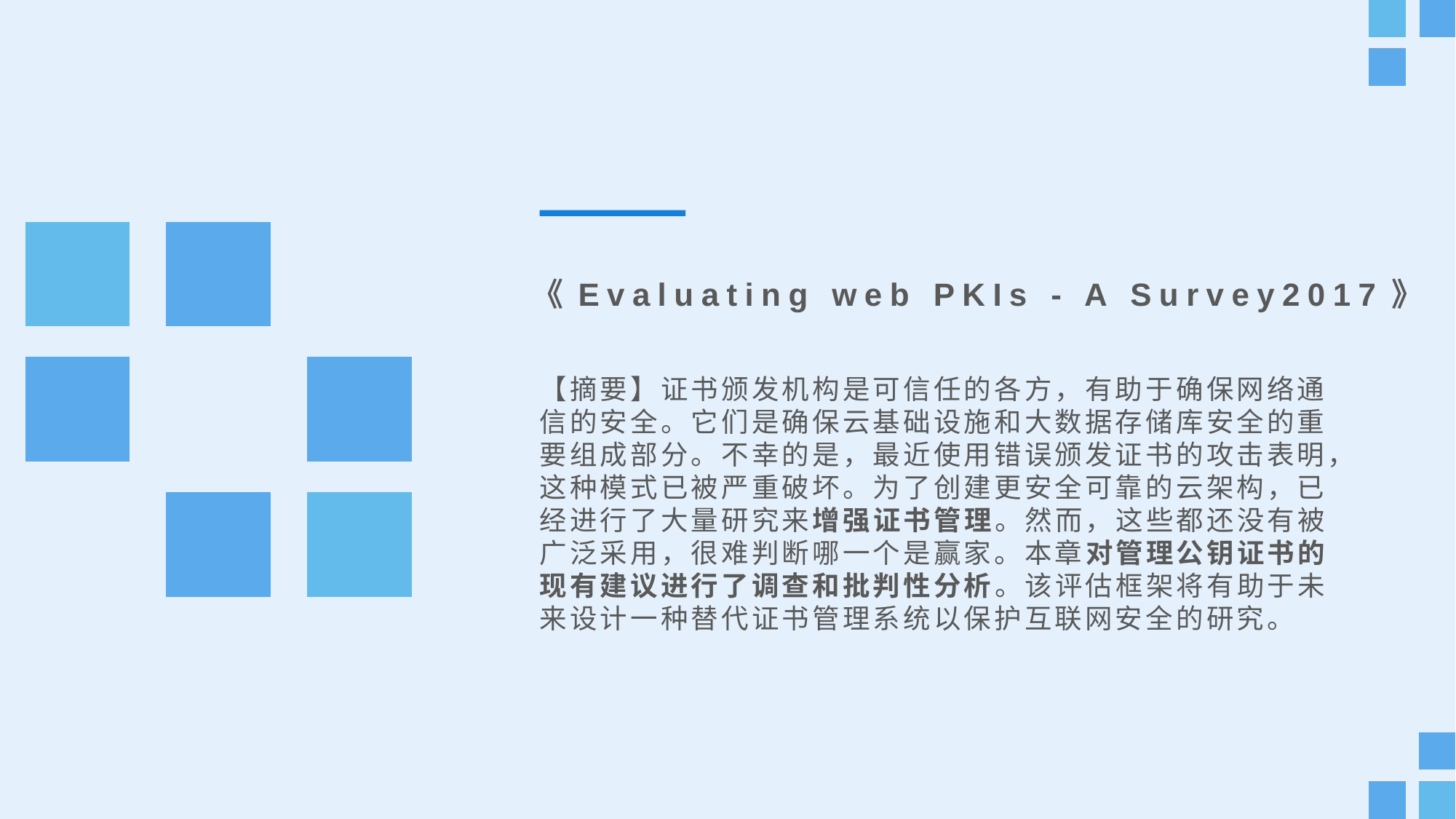

《Evaluating web PKIs - A Survey2017》
【摘要】证书颁发机构是可信任的各方，有助于确保网络通信的安全。它们是确保云基础设施和大数据存储库安全的重要组成部分。不幸的是，最近使用错误颁发证书的攻击表明，这种模式已被严重破坏。为了创建更安全可靠的云架构，已经进行了大量研究来增强证书管理。然而，这些都还没有被广泛采用，很难判断哪一个是赢家。本章对管理公钥证书的现有建议进行了调查和批判性分析。该评估框架将有助于未来设计一种替代证书管理系统以保护互联网安全的研究。